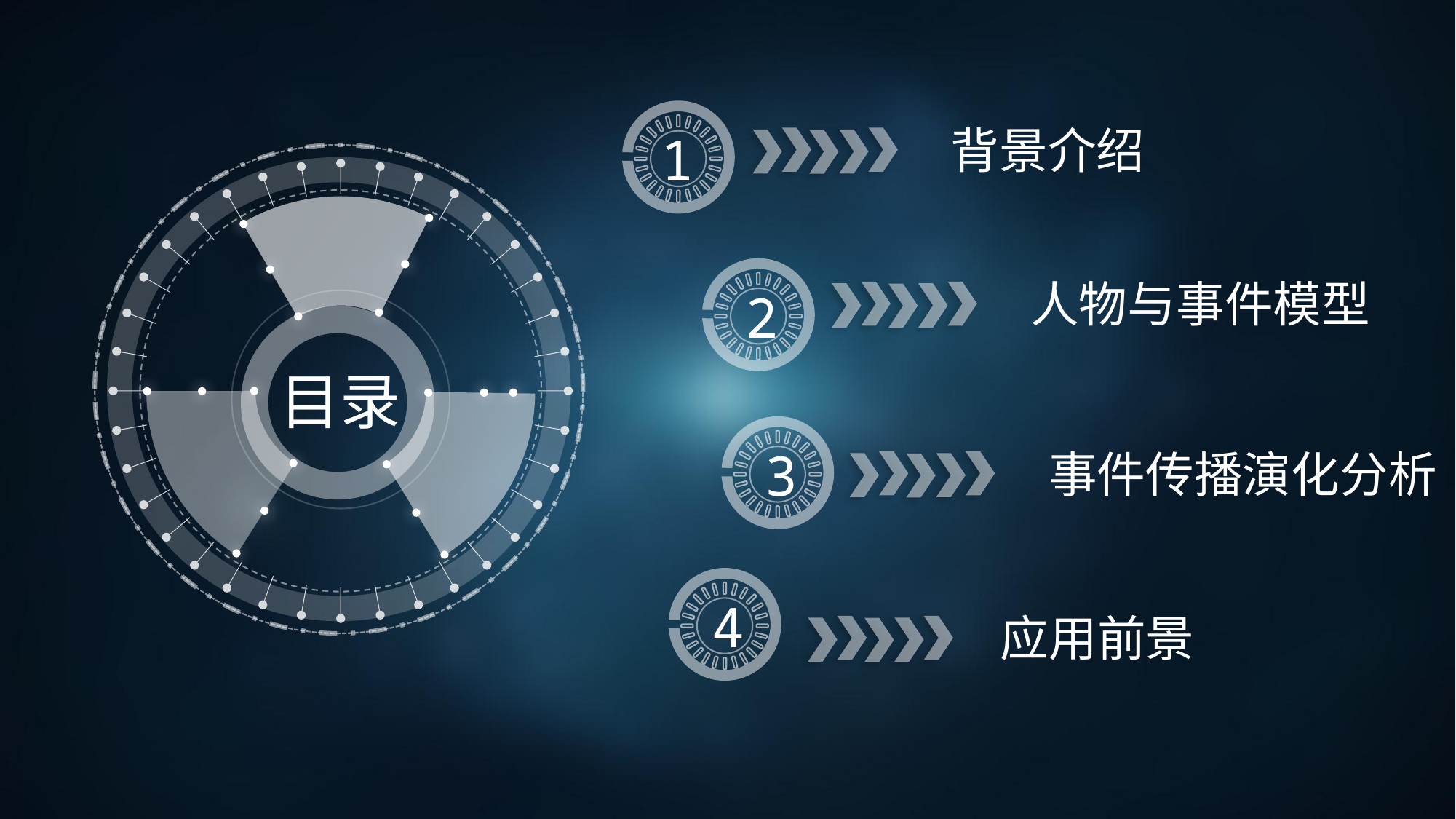

1

背景介绍

2

人物与事件模型

目录

3

事件传播演化分析

4

 应用前景